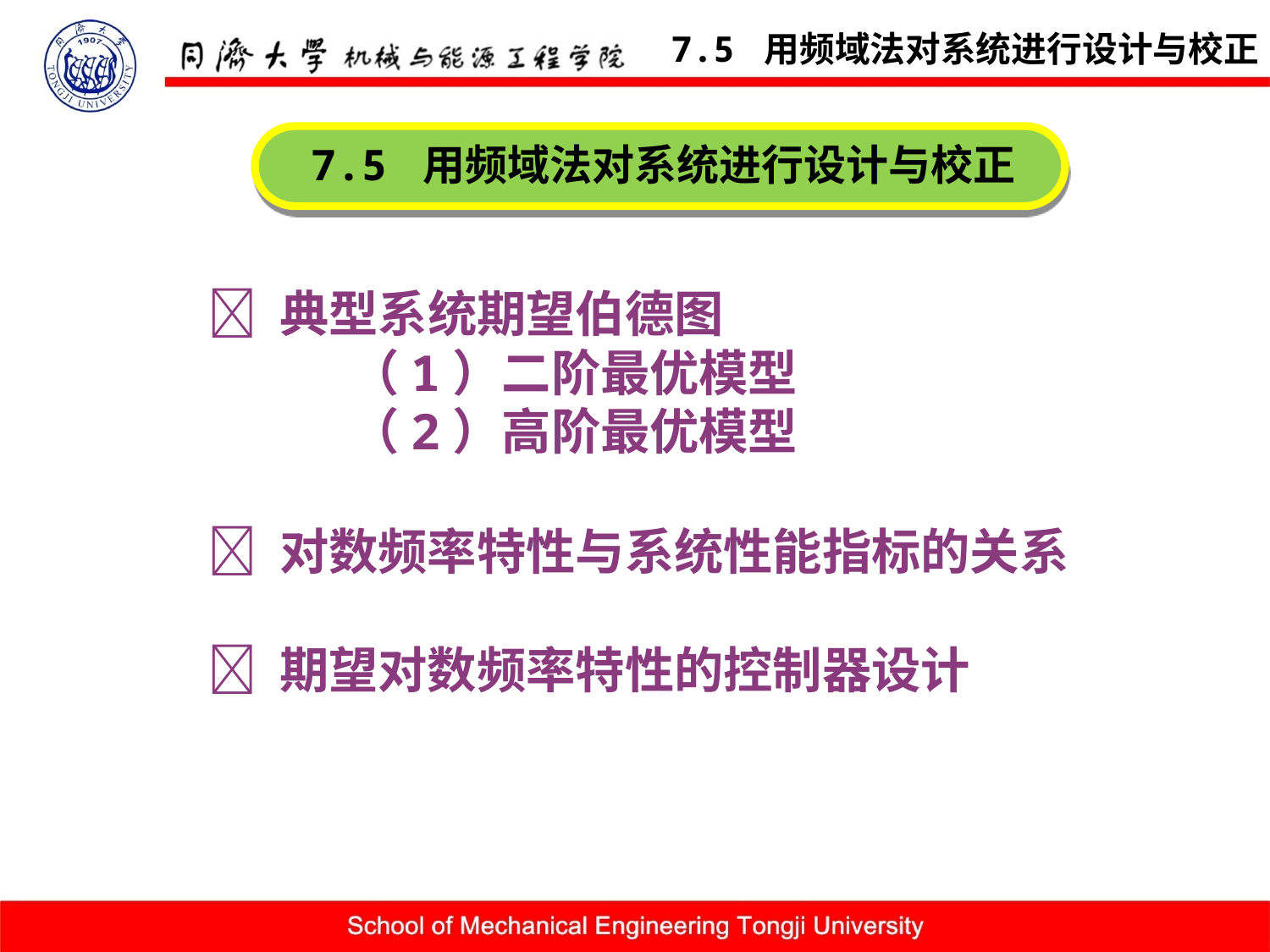

7.5 用频域法对系统进行设计与校正

7.5 用频域法对系统进行设计与校正
• 典型系统期望伯德图
      （1）二阶最优模型
      （2）高阶最优模型
• 对数频率特性与系统性能指标的关系
• 期望对数频率特性的控制器设计